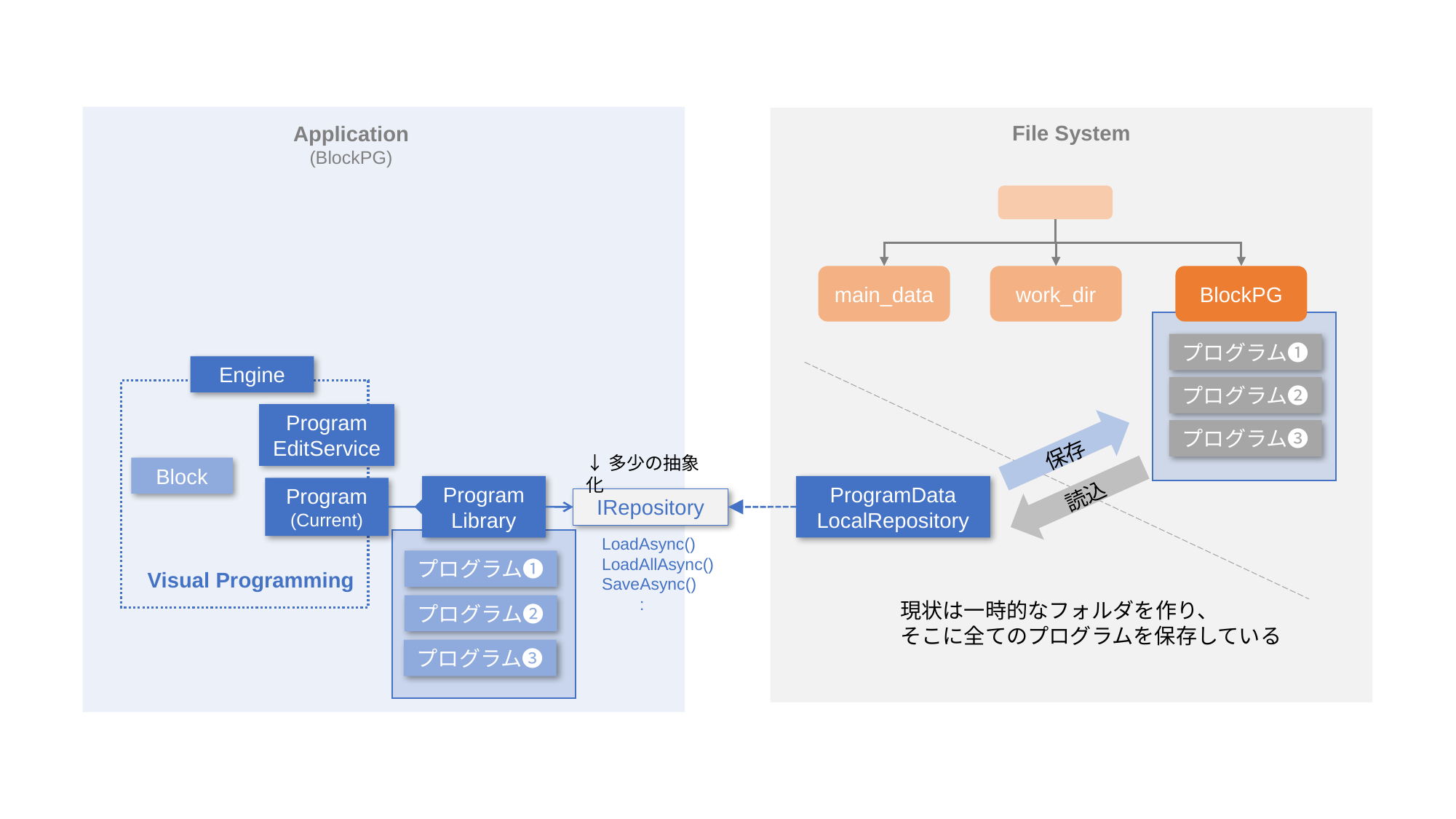

File System
Application
(BlockPG)

main_data
work_dir
BlockPG

プログラム➊
Engine
プログラム➋

Program
EditService
プログラム❸

保存
↓多少の抽象化
Block

読込
Program
Library
ProgramData
LocalRepository
Program
(Current)
IRepository
LoadAsync()
LoadAllAsync()
SaveAsync()
        :

プログラム➊
Visual Programming
現状は一時的なフォルダを作り、
そこに全てのプログラムを保存している
プログラム➋
プログラム❸